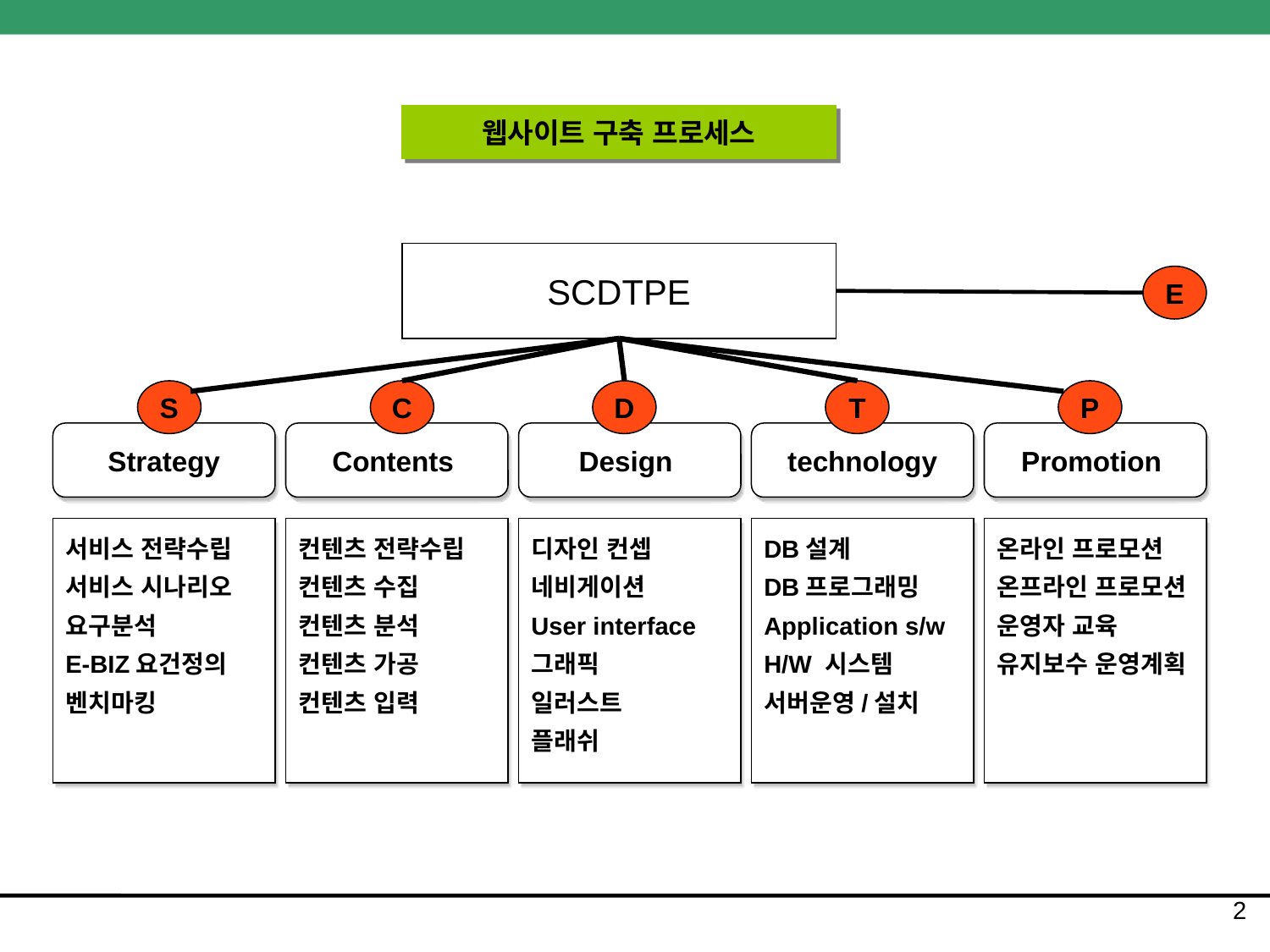

웹사이트 구축 프로세스
SCDTPE
E
S
C
D
T
P
Strategy
Contents
Design
technology
Promotion
서비스 전략수립
서비스 시나리오
요구분석
E-BIZ요건정의
벤치마킹
컨텐츠 전략수립
컨텐츠 수집
컨텐츠 분석
컨텐츠 가공
컨텐츠 입력
디자인 컨셉
네비게이션
User interface
그래픽
일러스트
플래쉬
DB설계
DB프로그래밍
Application s/w
H/W 시스템
서버운영/설치
온라인 프로모션
온프라인 프로모션
운영자 교육
유지보수 운영계획
2